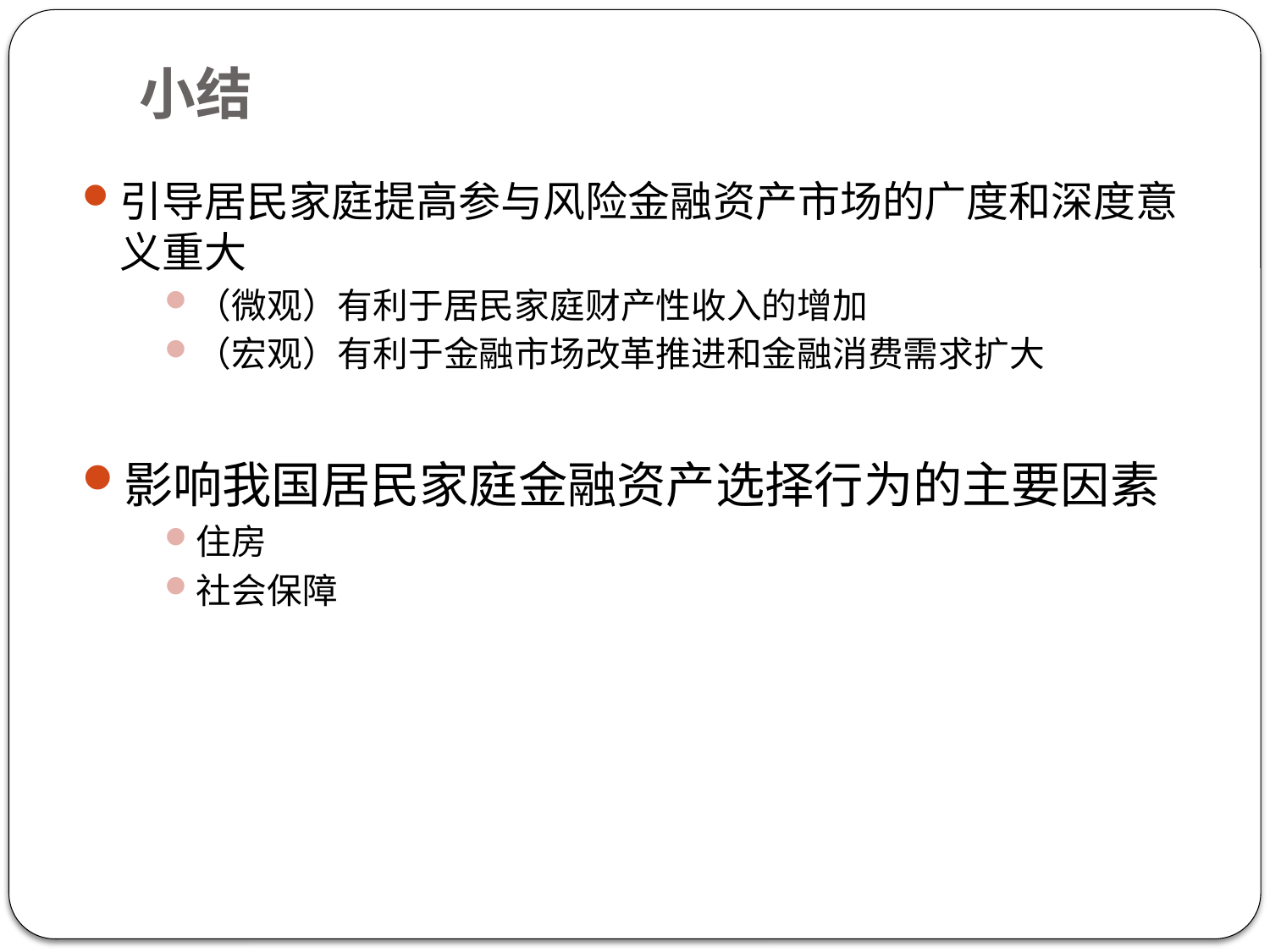

# 小结
引导居民家庭提高参与风险金融资产市场的广度和深度意义重大
（微观）有利于居民家庭财产性收入的增加
（宏观）有利于金融市场改革推进和金融消费需求扩大

影响我国居民家庭金融资产选择行为的主要因素
住房
社会保障

35